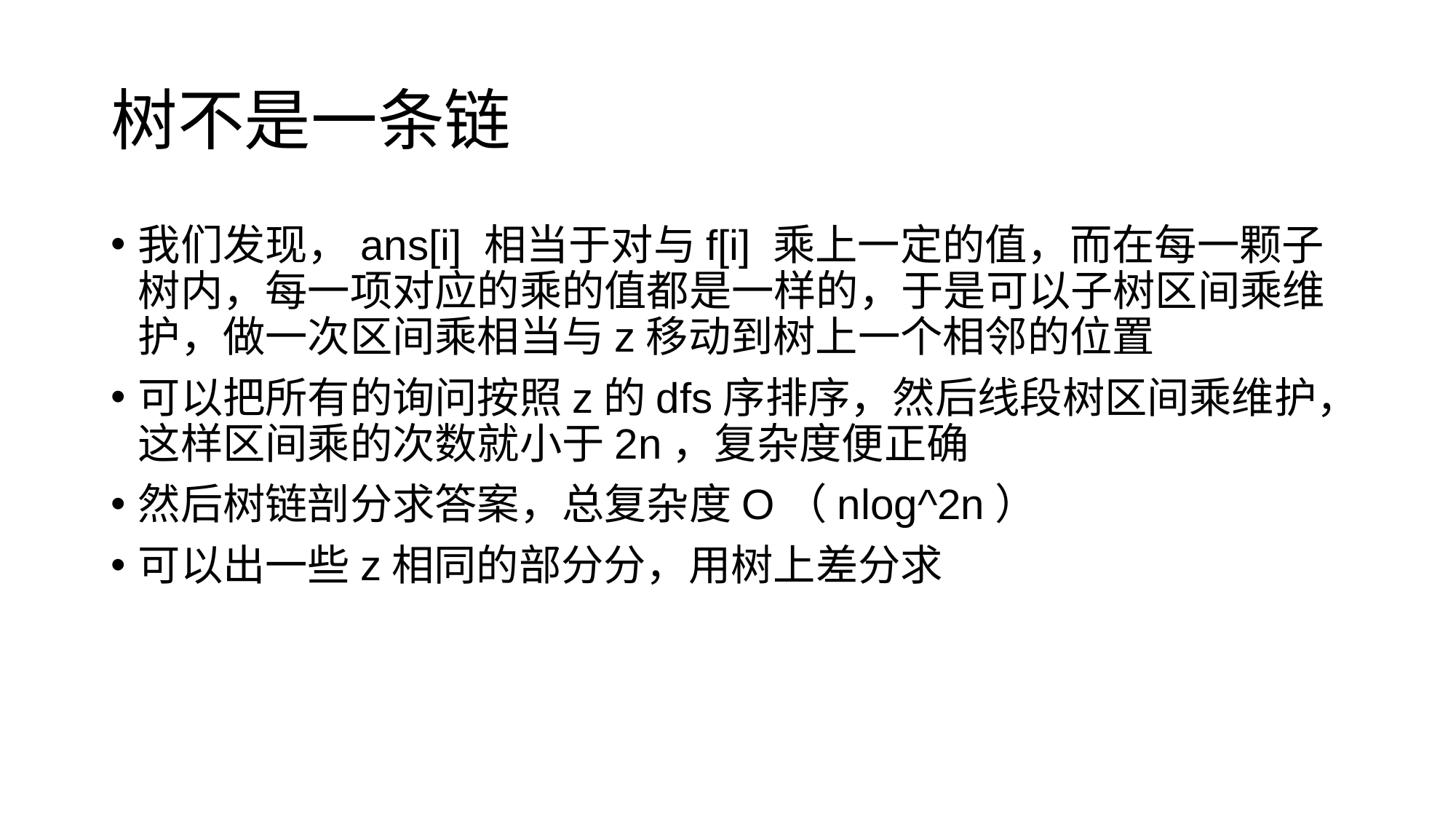

# 树不是一条链
我们发现，ans[i] 相当于对与f[i] 乘上一定的值，而在每一颗子树内，每一项对应的乘的值都是一样的，于是可以子树区间乘维护，做一次区间乘相当与z移动到树上一个相邻的位置
可以把所有的询问按照z的dfs序排序，然后线段树区间乘维护，这样区间乘的次数就小于2n，复杂度便正确
然后树链剖分求答案，总复杂度O（nlog^2n）
可以出一些z相同的部分分，用树上差分求